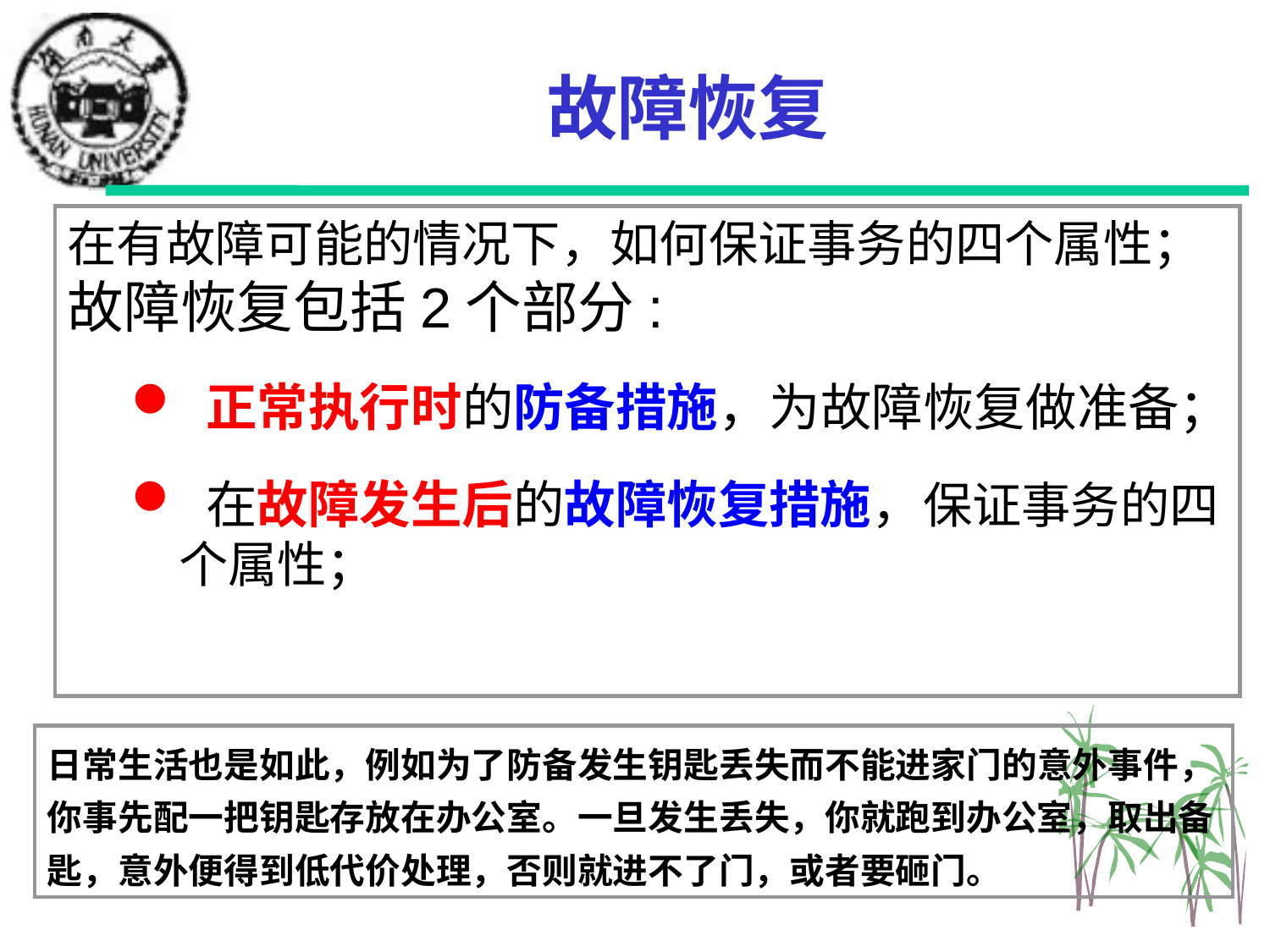

# 故障恢复
在有故障可能的情况下，如何保证事务的四个属性；故障恢复包括2个部分:
 正常执行时的防备措施，为故障恢复做准备；
 在故障发生后的故障恢复措施，保证事务的四个属性；
日常生活也是如此，例如为了防备发生钥匙丢失而不能进家门的意外事件，你事先配一把钥匙存放在办公室。一旦发生丢失，你就跑到办公室，取出备匙，意外便得到低代价处理，否则就进不了门，或者要砸门。